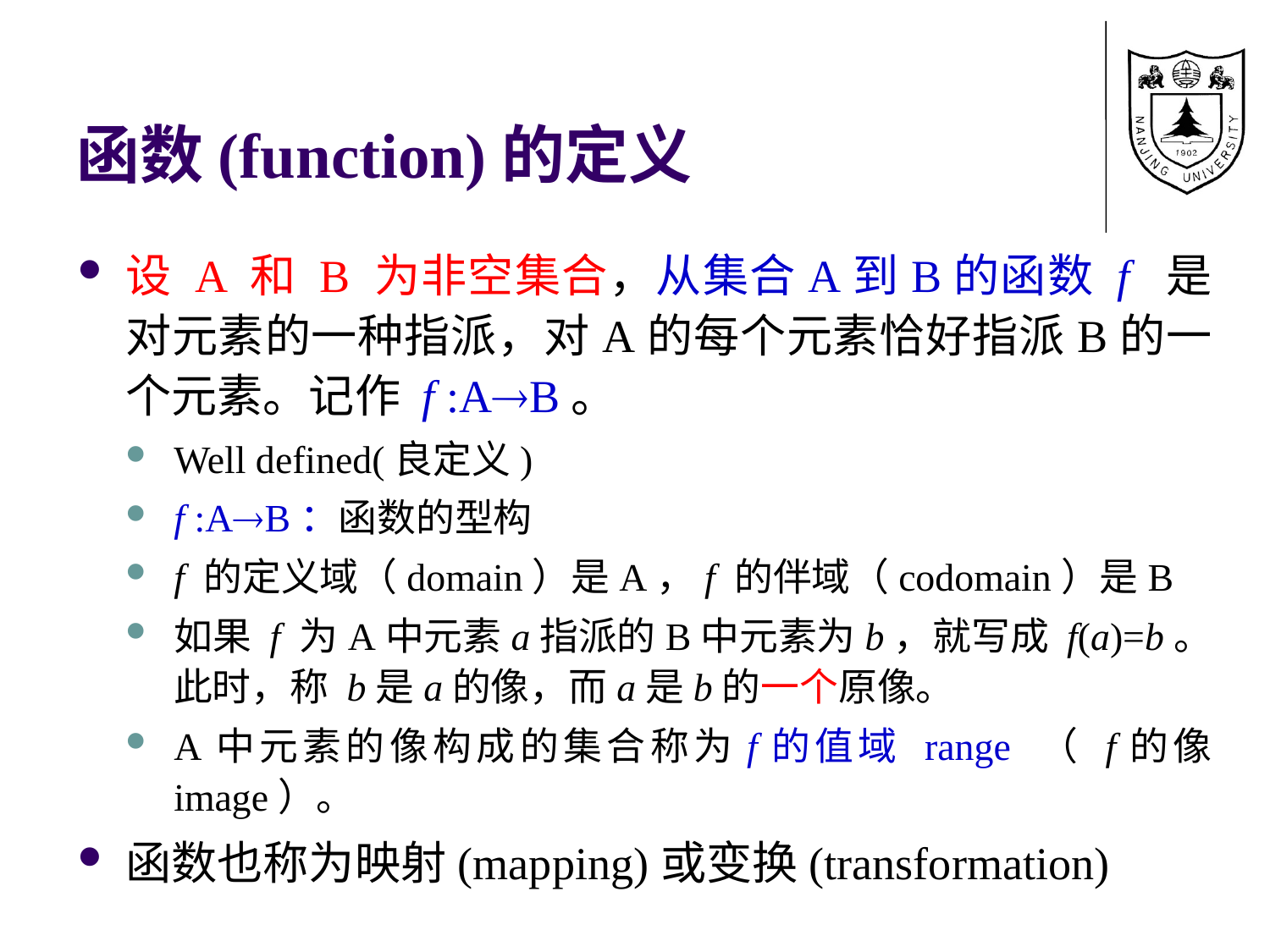

# 函数(function)的定义
设 A 和 B 为非空集合，从集合A到B的函数 f  是对元素的一种指派，对A的每个元素恰好指派B的一个元素。记作 f :A→B。
Well defined(良定义)
f :A→B：函数的型构
f 的定义域（domain）是A，f 的伴域（codomain）是B
如果 f 为A中元素a指派的B中元素为b，就写成 f(a)=b。此时，称 b是a的像，而a是b的一个原像。
A中元素的像构成的集合称为f的值域 range （ f的像 image）。
函数也称为映射(mapping)或变换(transformation)